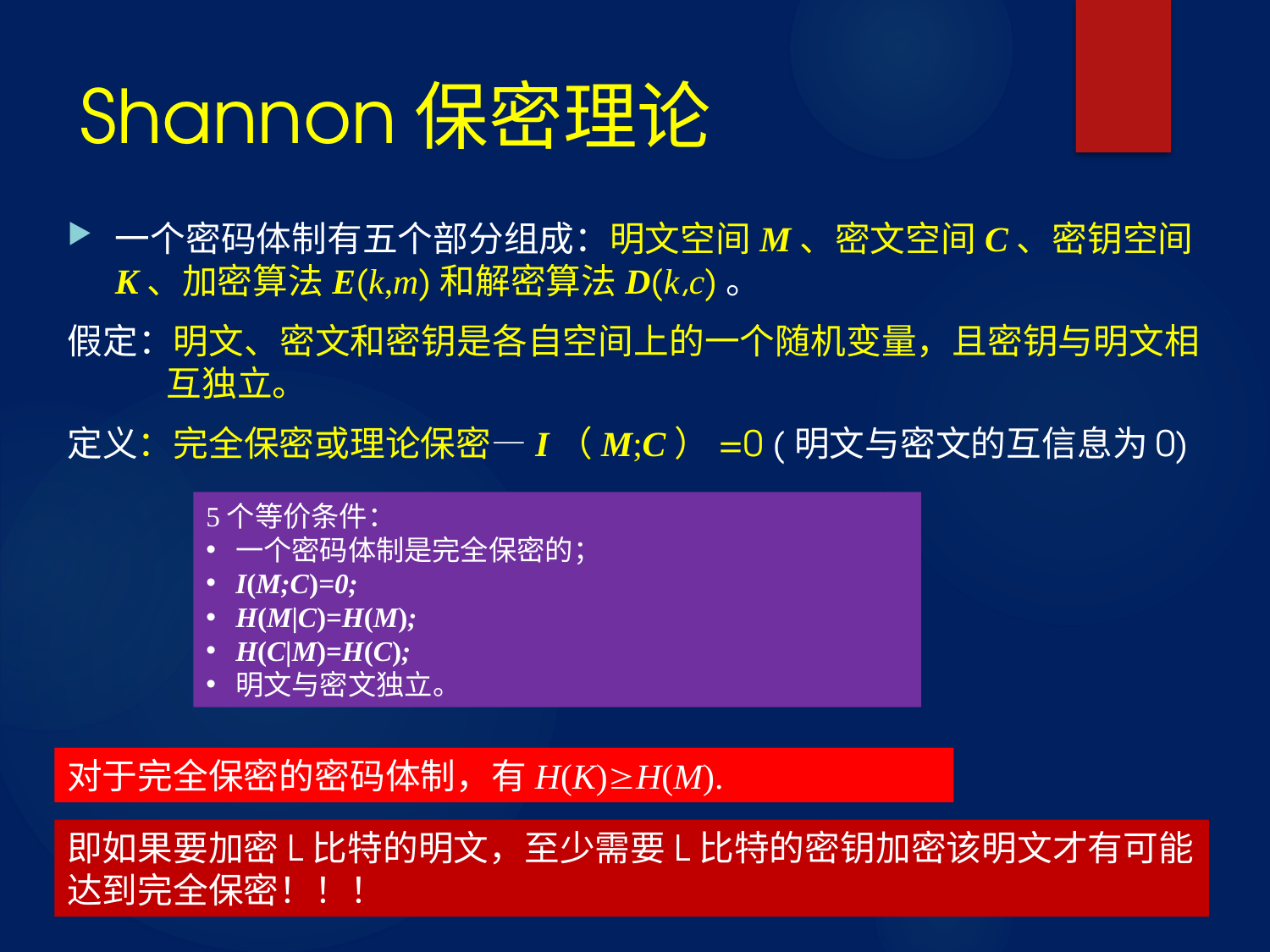

# Shannon保密理论
一个密码体制有五个部分组成：明文空间M、密文空间C、密钥空间K、加密算法E(k,m)和解密算法D(k,c)。
假定：明文、密文和密钥是各自空间上的一个随机变量，且密钥与明文相互独立。
定义：完全保密或理论保密—I（M;C）=0 (明文与密文的互信息为0)
5个等价条件：
一个密码体制是完全保密的；
I(M;C)=0;
H(M|C)=H(M);
H(C|M)=H(C);
明文与密文独立。
对于完全保密的密码体制，有H(K)≥H(M).
即如果要加密L比特的明文，至少需要L比特的密钥加密该明文才有可能达到完全保密！！！